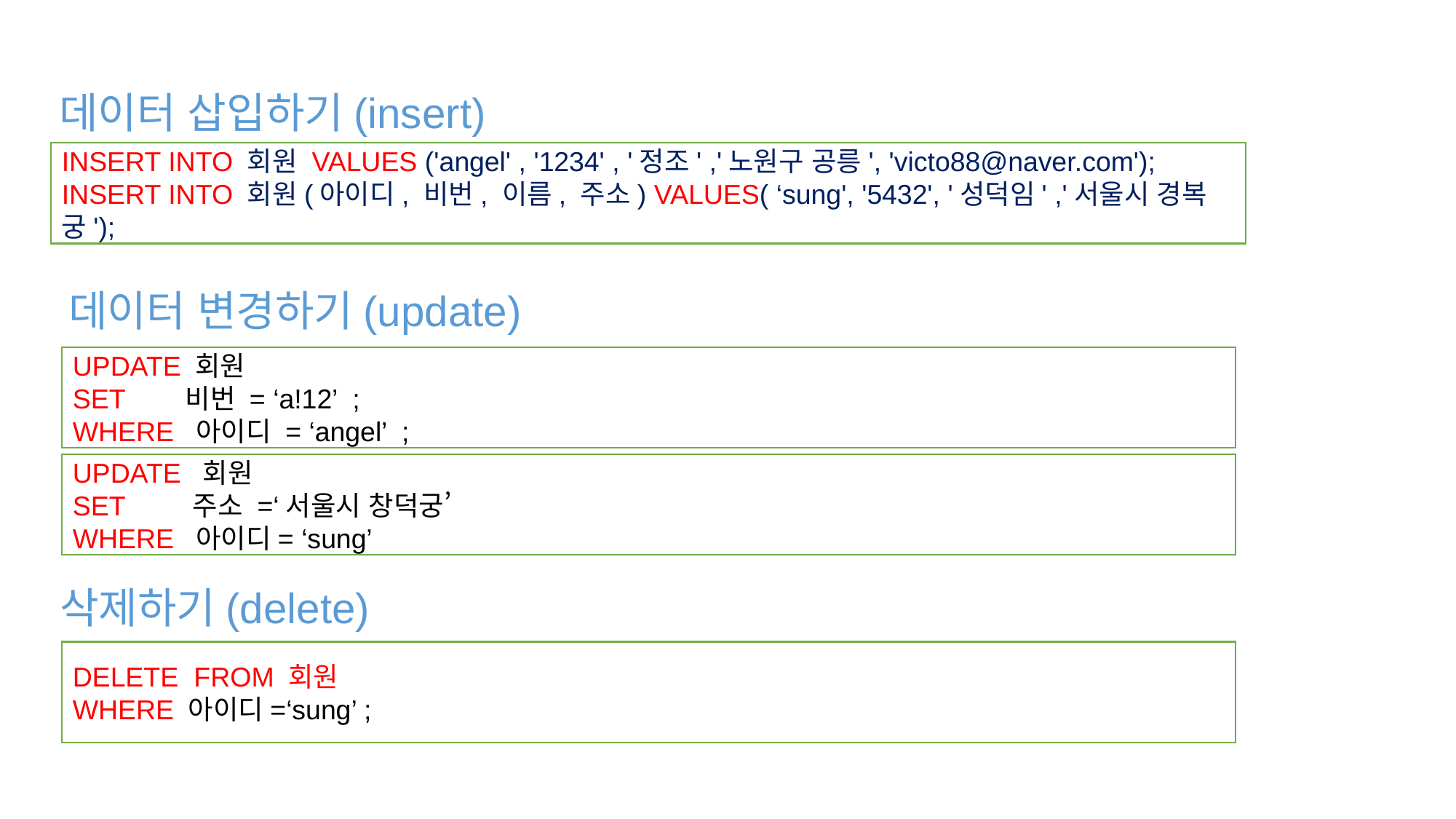

데이터 삽입하기(insert)
INSERT INTO 회원 VALUES ('angel' , '1234' , '정조' ,'노원구 공릉', 'victo88@naver.com');
INSERT INTO 회원(아이디, 비번, 이름, 주소) VALUES( ‘sung', '5432', '성덕임' ,'서울시 경복궁');
데이터 변경하기(update)
UPDATE 회원
SET       비번 = ‘a!12’  ;
WHERE  아이디 = ‘angel’  ;
UPDATE  회원
SET        주소 =‘서울시 창덕궁’
WHERE  아이디= ‘sung’
삭제하기(delete)
DELETE  FROM 회원
WHERE 아이디=‘sung’ ;